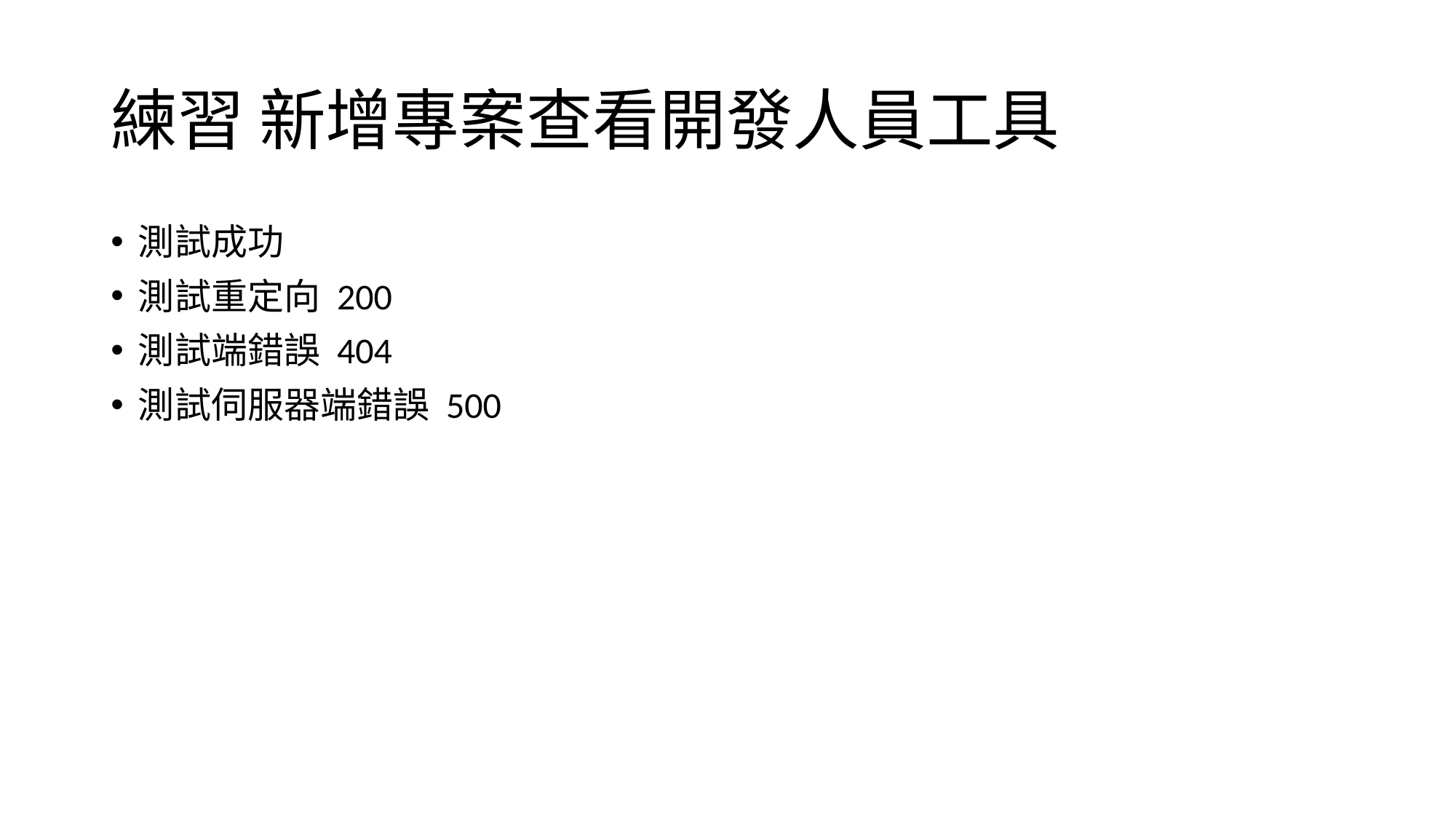

# 練習 新增專案查看開發人員工具
測試成功
測試重定向 200
測試端錯誤 404
測試伺服器端錯誤 500